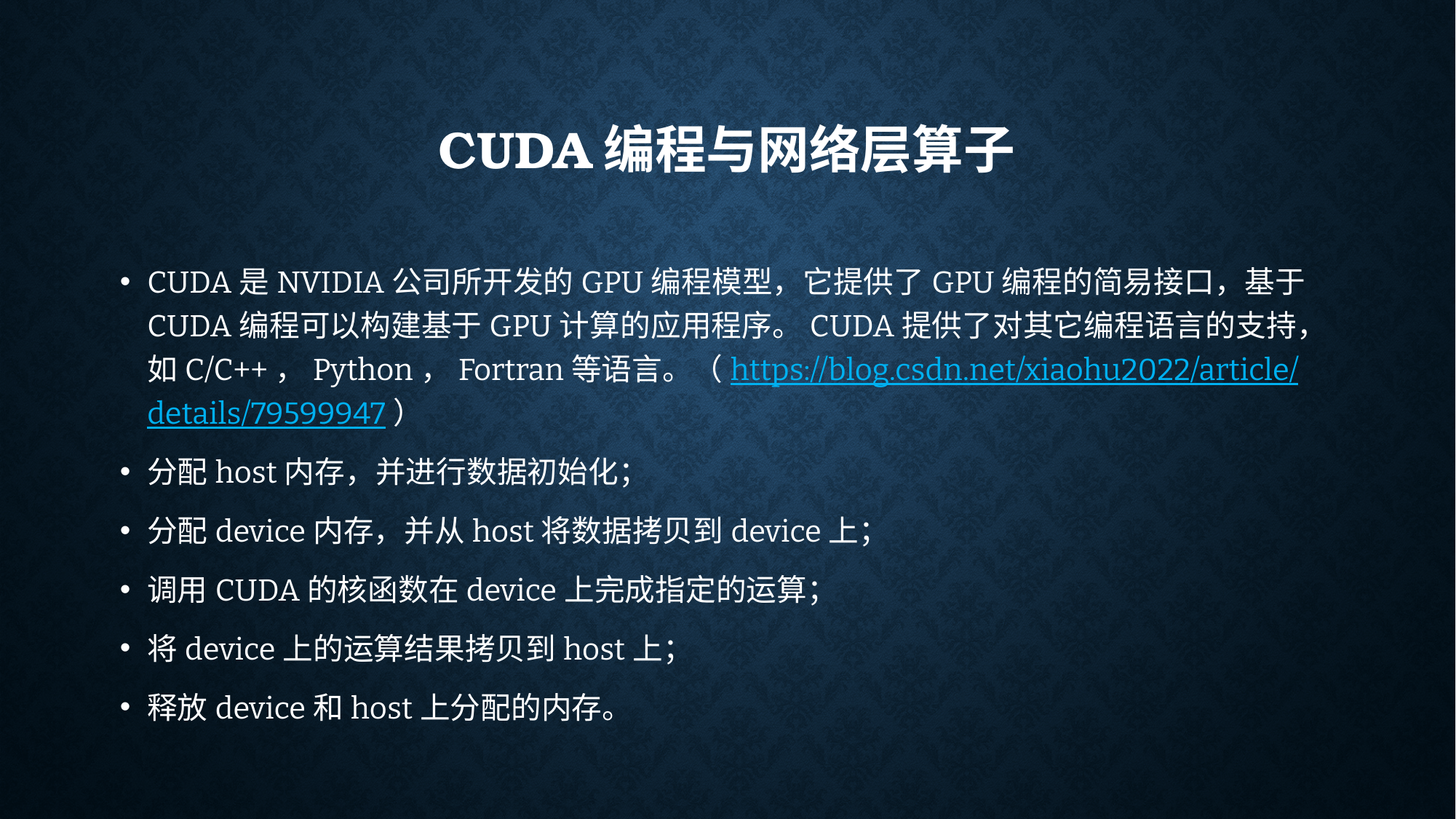

# CUDA编程与网络层算子
CUDA是NVIDIA公司所开发的GPU编程模型，它提供了GPU编程的简易接口，基于CUDA编程可以构建基于GPU计算的应用程序。CUDA提供了对其它编程语言的支持，如C/C++，Python，Fortran等语言。（https://blog.csdn.net/xiaohu2022/article/details/79599947）
分配host内存，并进行数据初始化；
分配device内存，并从host将数据拷贝到device上；
调用CUDA的核函数在device上完成指定的运算；
将device上的运算结果拷贝到host上；
释放device和host上分配的内存。